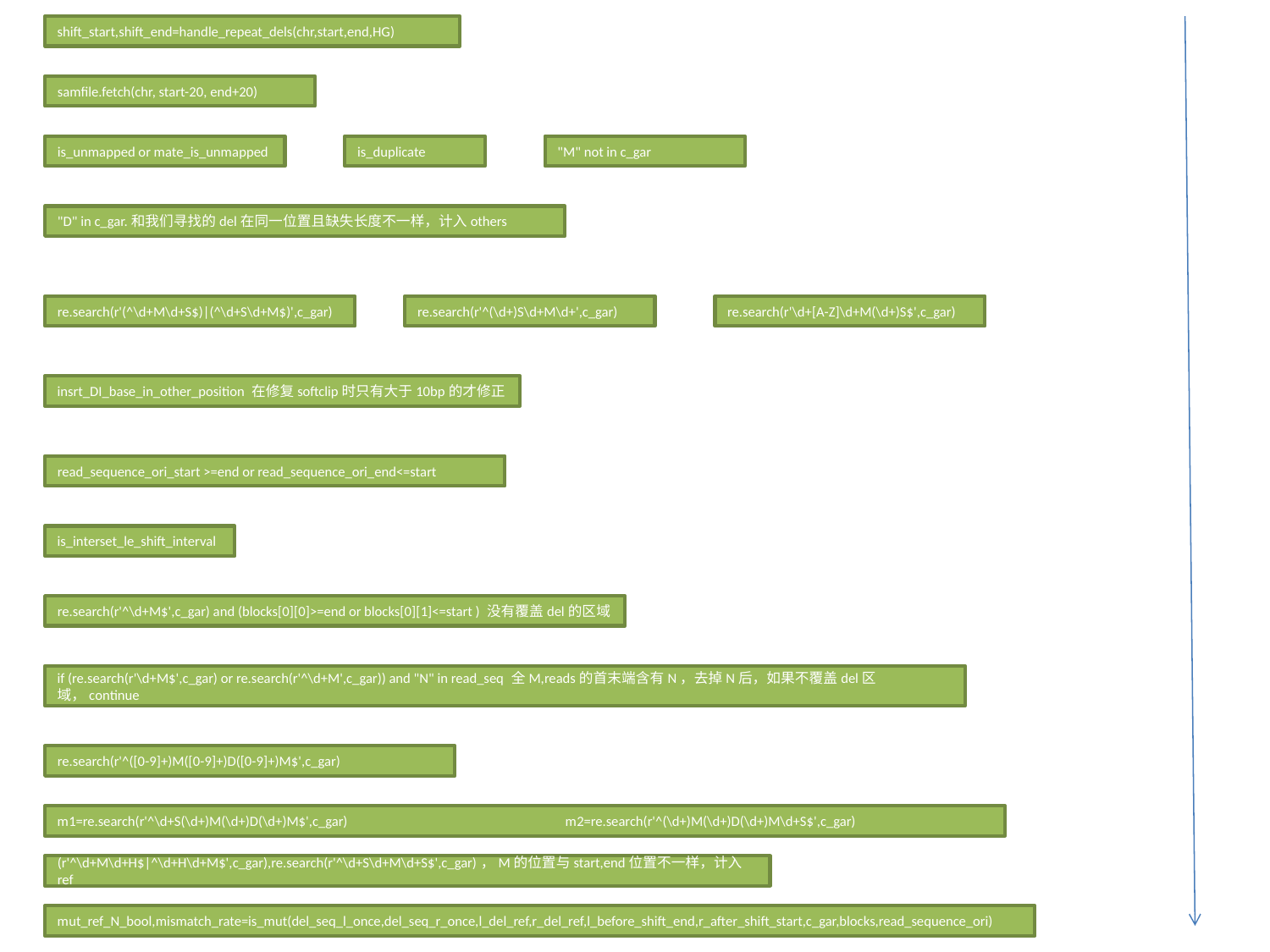

shift_start,shift_end=handle_repeat_dels(chr,start,end,HG)
samfile.fetch(chr, start-20, end+20)
is_unmapped or mate_is_unmapped
is_duplicate
"M" not in c_gar
"D" in c_gar.和我们寻找的del在同一位置且缺失长度不一样，计入others
re.search(r'(^\d+M\d+S$)|(^\d+S\d+M$)',c_gar)
re.search(r'^(\d+)S\d+M\d+',c_gar)
re.search(r'\d+[A-Z]\d+M(\d+)S$',c_gar)
insrt_DI_base_in_other_position 在修复softclip时只有大于10bp的才修正
read_sequence_ori_start >=end or read_sequence_ori_end<=start
is_interset_le_shift_interval
re.search(r'^\d+M$',c_gar) and (blocks[0][0]>=end or blocks[0][1]<=start ) 没有覆盖del的区域
if (re.search(r'\d+M$',c_gar) or re.search(r'^\d+M',c_gar)) and "N" in read_seq 全M,reads的首末端含有N，去掉N后，如果不覆盖del区域，continue
re.search(r'^([0-9]+)M([0-9]+)D([0-9]+)M$',c_gar)
m1=re.search(r'^\d+S(\d+)M(\d+)D(\d+)M$',c_gar)		m2=re.search(r'^(\d+)M(\d+)D(\d+)M\d+S$',c_gar)
(r'^\d+M\d+H$|^\d+H\d+M$',c_gar),re.search(r'^\d+S\d+M\d+S$',c_gar)，M的位置与start,end位置不一样，计入ref
mut_ref_N_bool,mismatch_rate=is_mut(del_seq_l_once,del_seq_r_once,l_del_ref,r_del_ref,l_before_shift_end,r_after_shift_start,c_gar,blocks,read_sequence_ori)